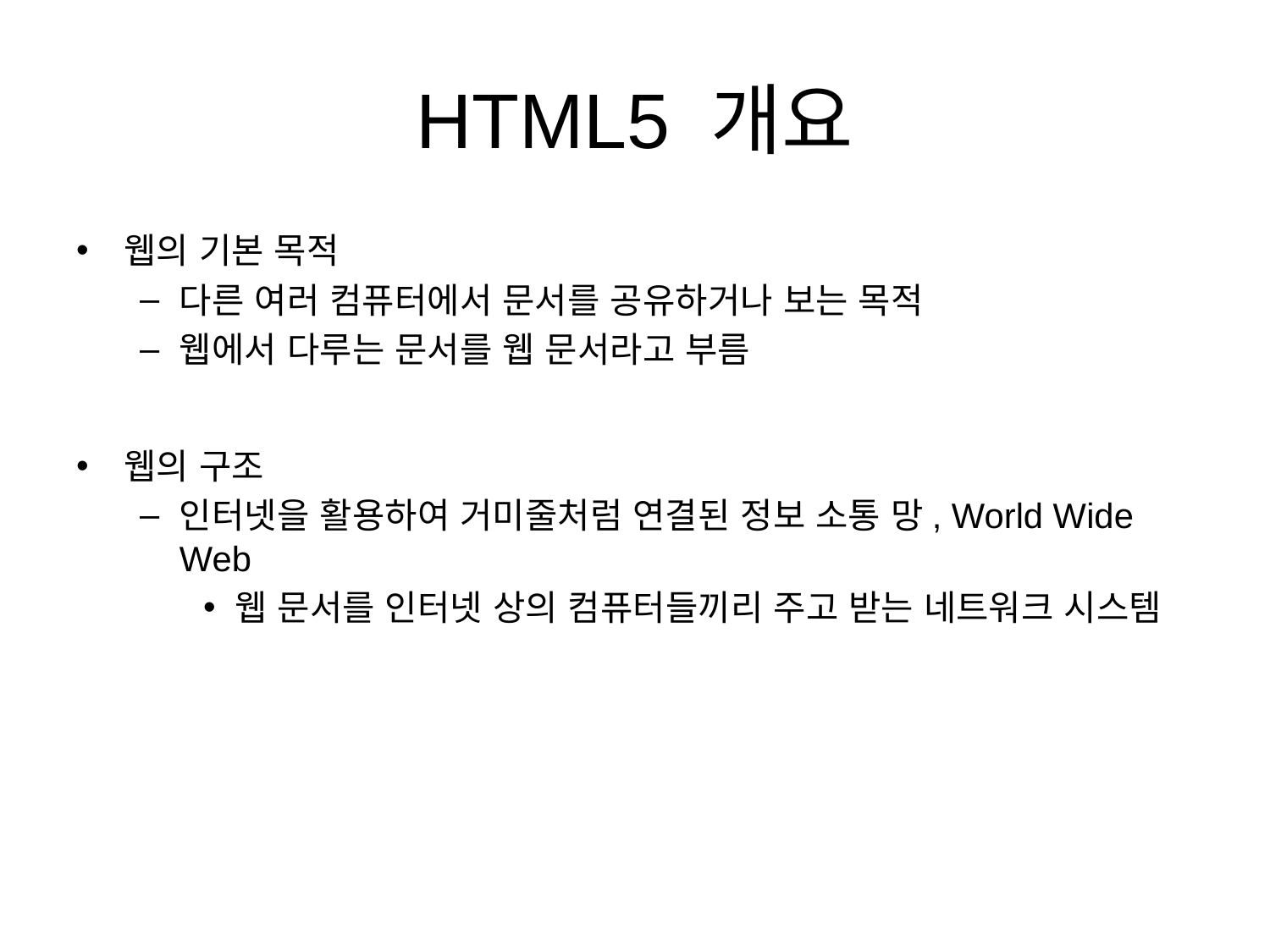

# HTML5 개요
웹의 기본 목적
다른 여러 컴퓨터에서 문서를 공유하거나 보는 목적
웹에서 다루는 문서를 웹 문서라고 부름

웹의 구조
인터넷을 활용하여 거미줄처럼 연결된 정보 소통 망, World Wide Web
웹 문서를 인터넷 상의 컴퓨터들끼리 주고 받는 네트워크 시스템